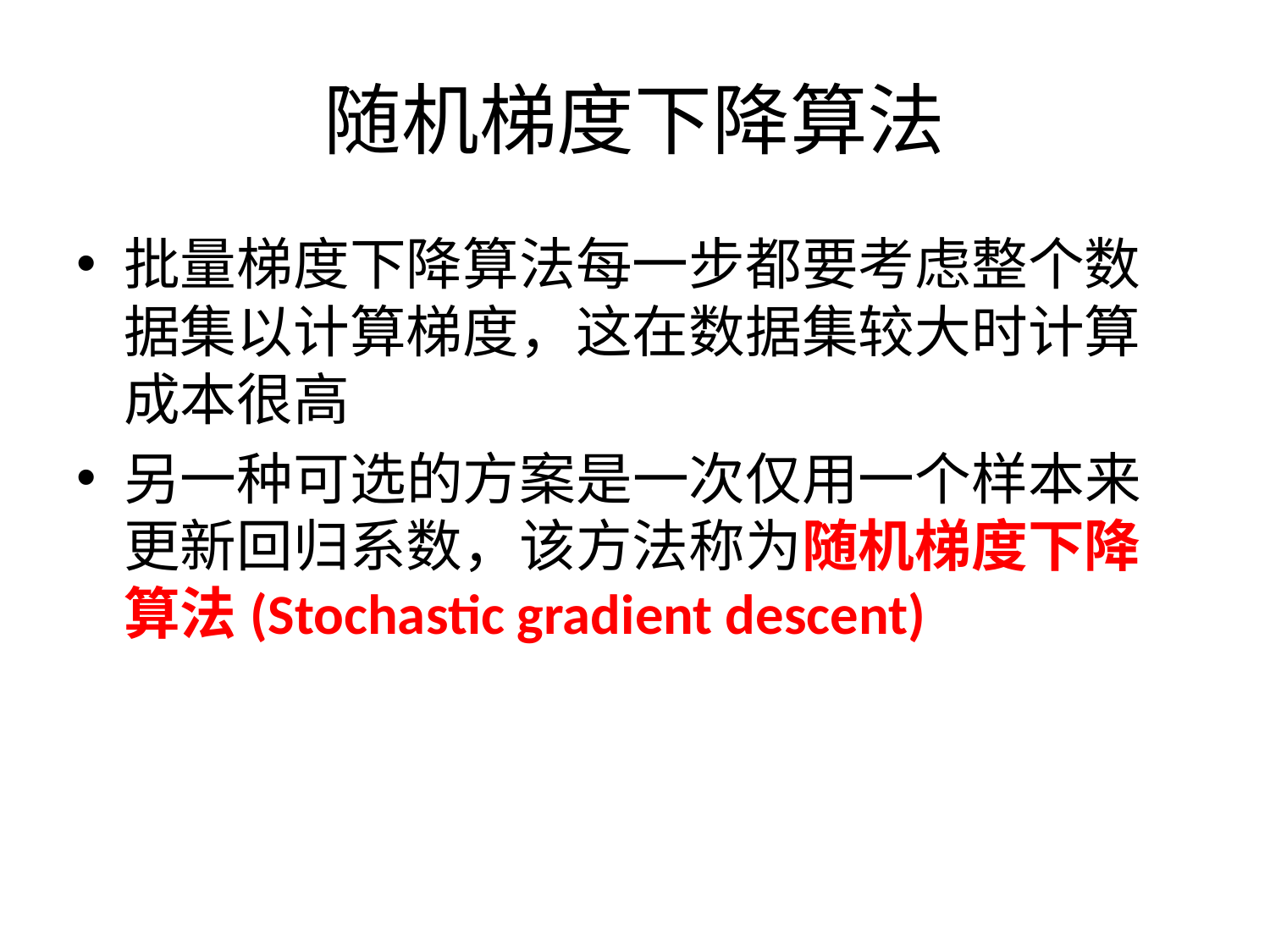

# 随机梯度下降算法
批量梯度下降算法每一步都要考虑整个数据集以计算梯度，这在数据集较大时计算成本很高
另一种可选的方案是一次仅用一个样本来更新回归系数，该方法称为随机梯度下降算法(Stochastic gradient descent)